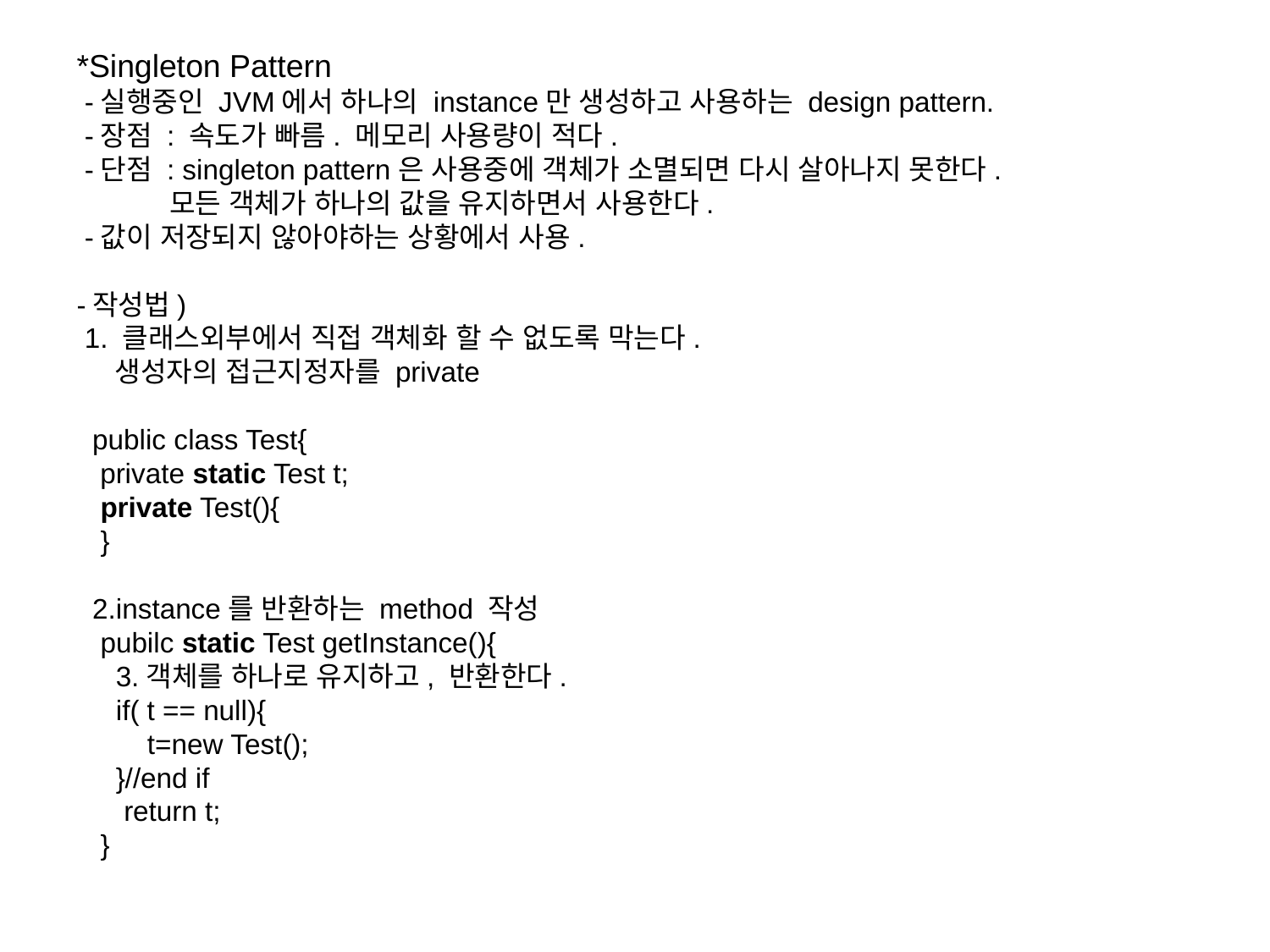

*Singleton Pattern
 -실행중인 JVM에서 하나의 instance만 생성하고 사용하는 design pattern.
 -장점 : 속도가 빠름. 메모리 사용량이 적다.
 -단점 : singleton pattern은 사용중에 객체가 소멸되면 다시 살아나지 못한다.
           모든 객체가 하나의 값을 유지하면서 사용한다.
 -값이 저장되지 않아야하는 상황에서 사용.

-작성법)
 1. 클래스외부에서 직접 객체화 할 수 없도록 막는다.
    생성자의 접근지정자를 private

  public class Test{
   private static Test t;
   private Test(){
   }

  2.instance를 반환하는 method 작성
   pubilc static Test getInstance(){
     3.객체를 하나로 유지하고, 반환한다.
     if( t == null){
         t=new Test();
     }//end if
      return t;
   }